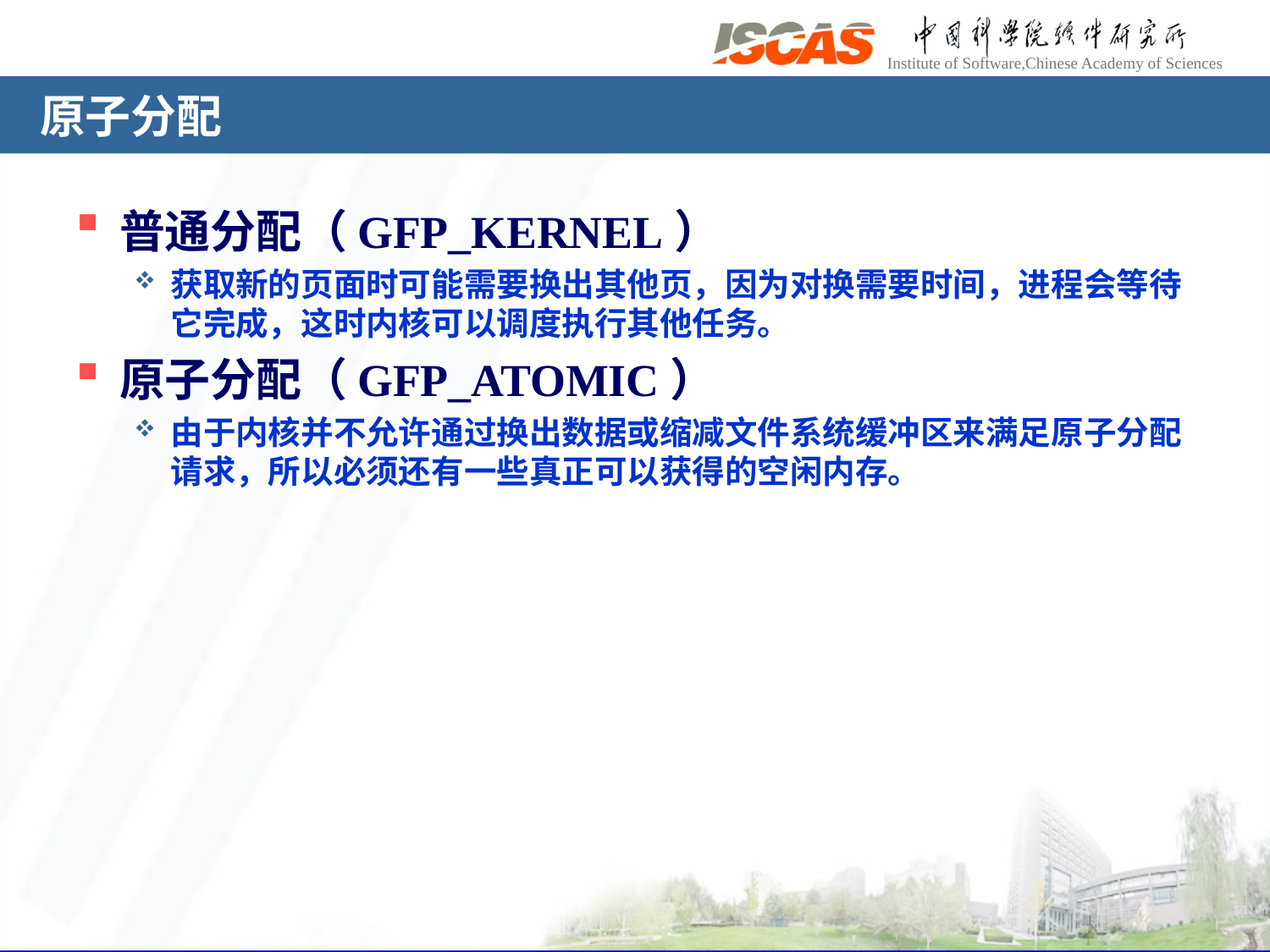

# 原子分配
普通分配（GFP_KERNEL）
获取新的页面时可能需要换出其他页，因为对换需要时间，进程会等待它完成，这时内核可以调度执行其他任务。
原子分配（GFP_ATOMIC）
由于内核并不允许通过换出数据或缩减文件系统缓冲区来满足原子分配请求，所以必须还有一些真正可以获得的空闲内存。